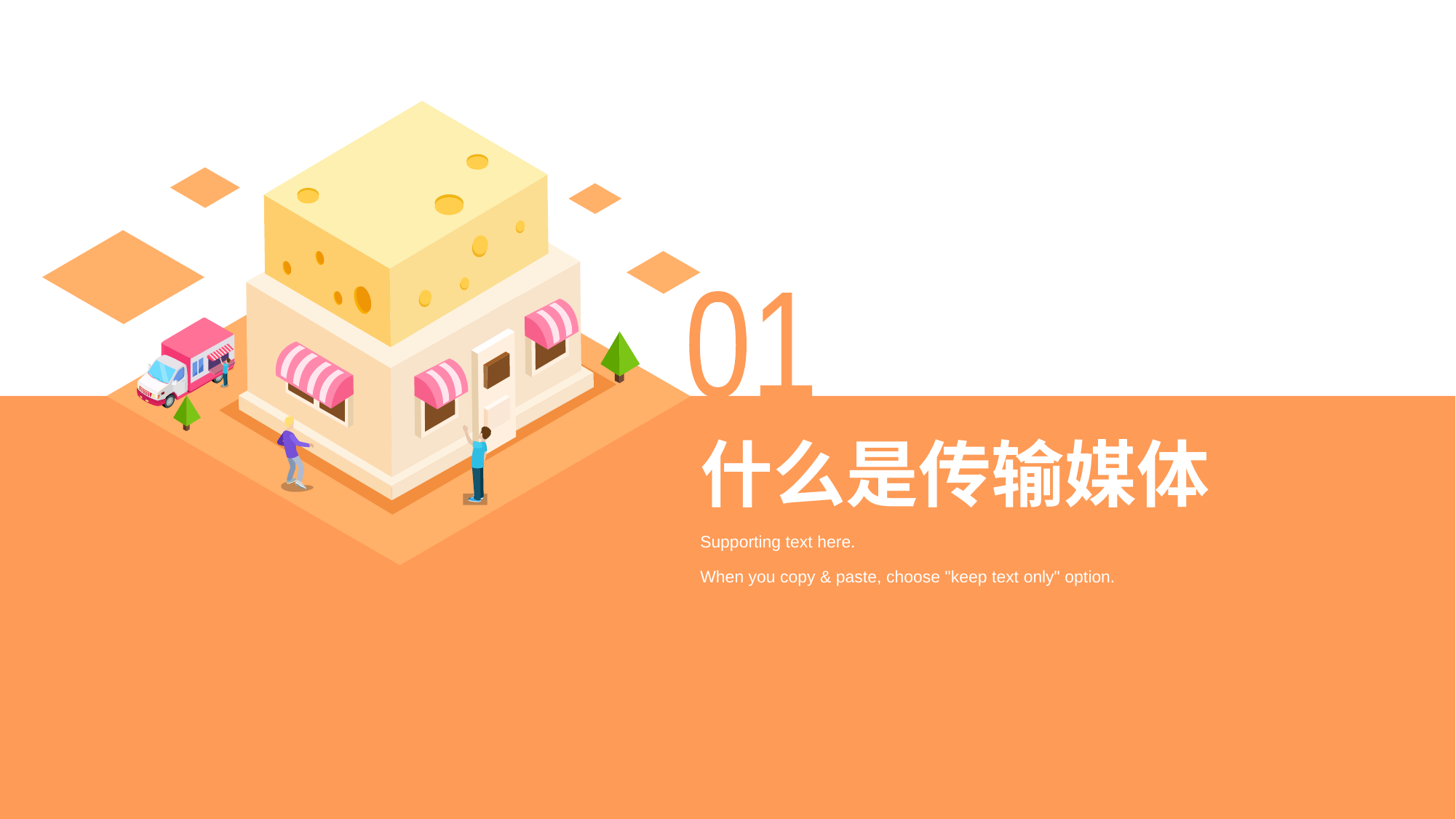

01
# 什么是传输媒体
Supporting text here.
When you copy & paste, choose "keep text only" option.